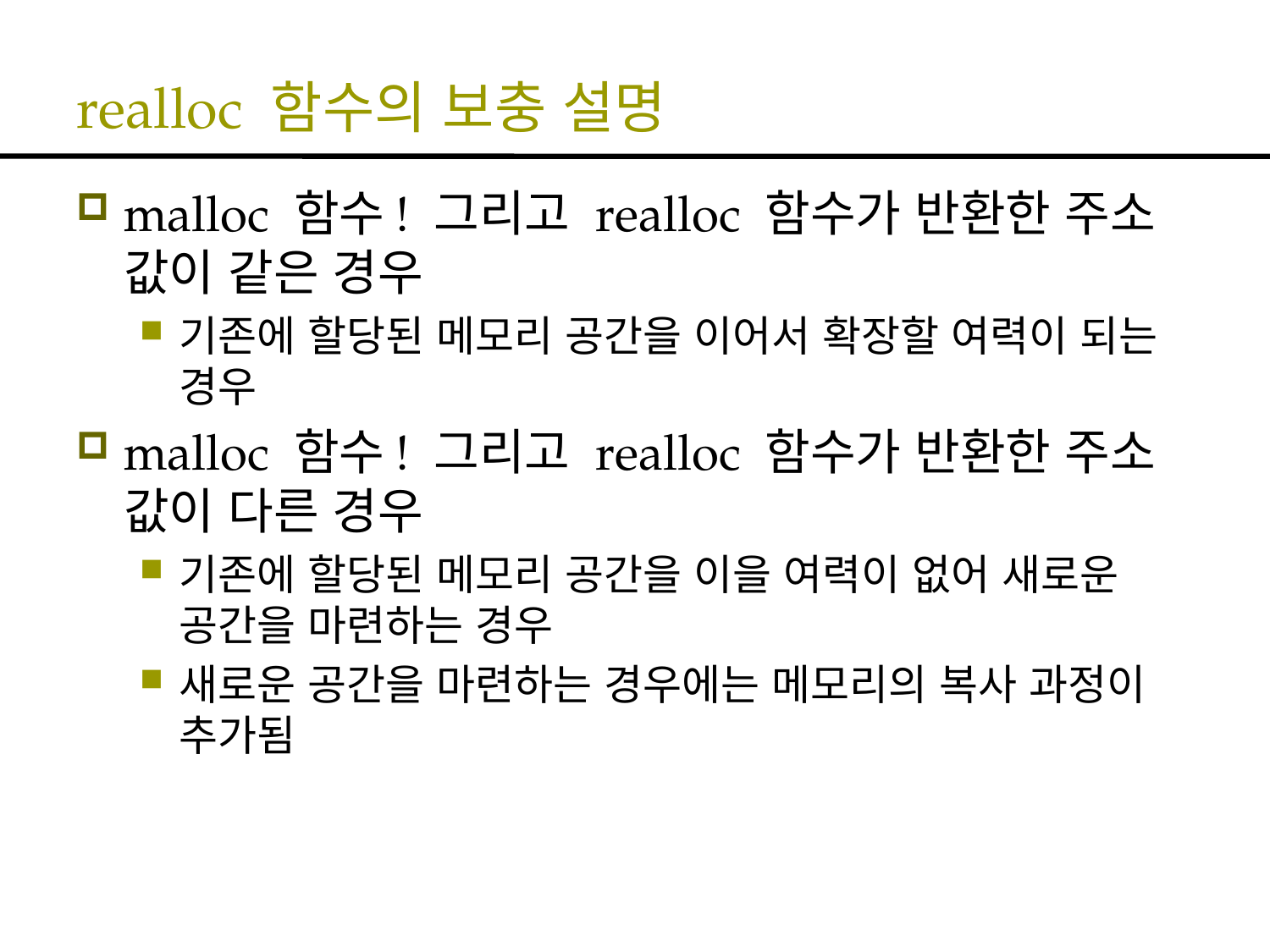

# realloc 함수의 보충 설명
malloc 함수! 그리고 realloc 함수가 반환한 주소 값이 같은 경우
기존에 할당된 메모리 공간을 이어서 확장할 여력이 되는 경우
malloc 함수! 그리고 realloc 함수가 반환한 주소 값이 다른 경우
기존에 할당된 메모리 공간을 이을 여력이 없어 새로운 공간을 마련하는 경우
새로운 공간을 마련하는 경우에는 메모리의 복사 과정이 추가됨